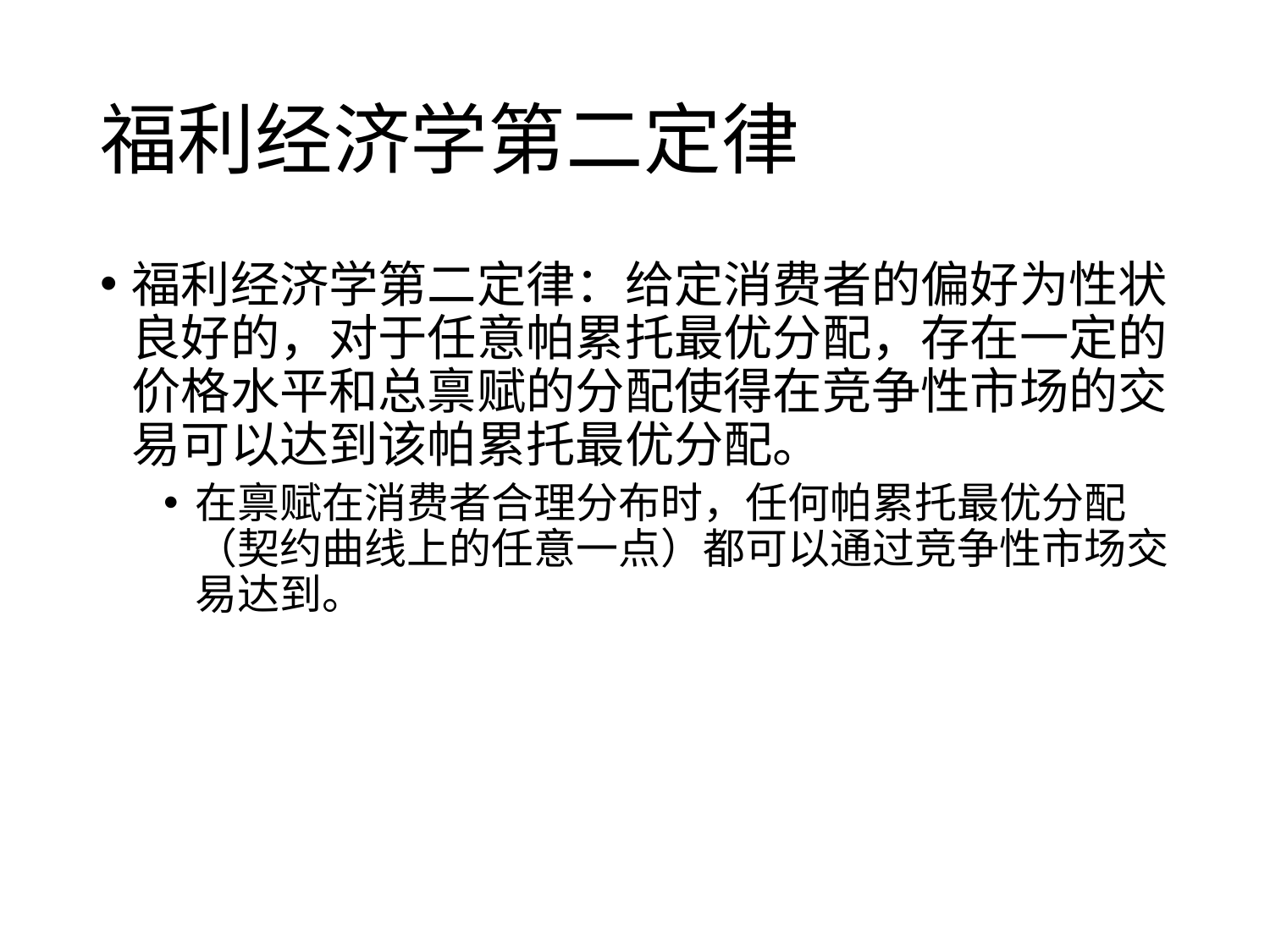

# 福利经济学第二定律
福利经济学第二定律：给定消费者的偏好为性状良好的，对于任意帕累托最优分配，存在一定的价格水平和总禀赋的分配使得在竞争性市场的交易可以达到该帕累托最优分配。
在禀赋在消费者合理分布时，任何帕累托最优分配（契约曲线上的任意一点）都可以通过竞争性市场交易达到。